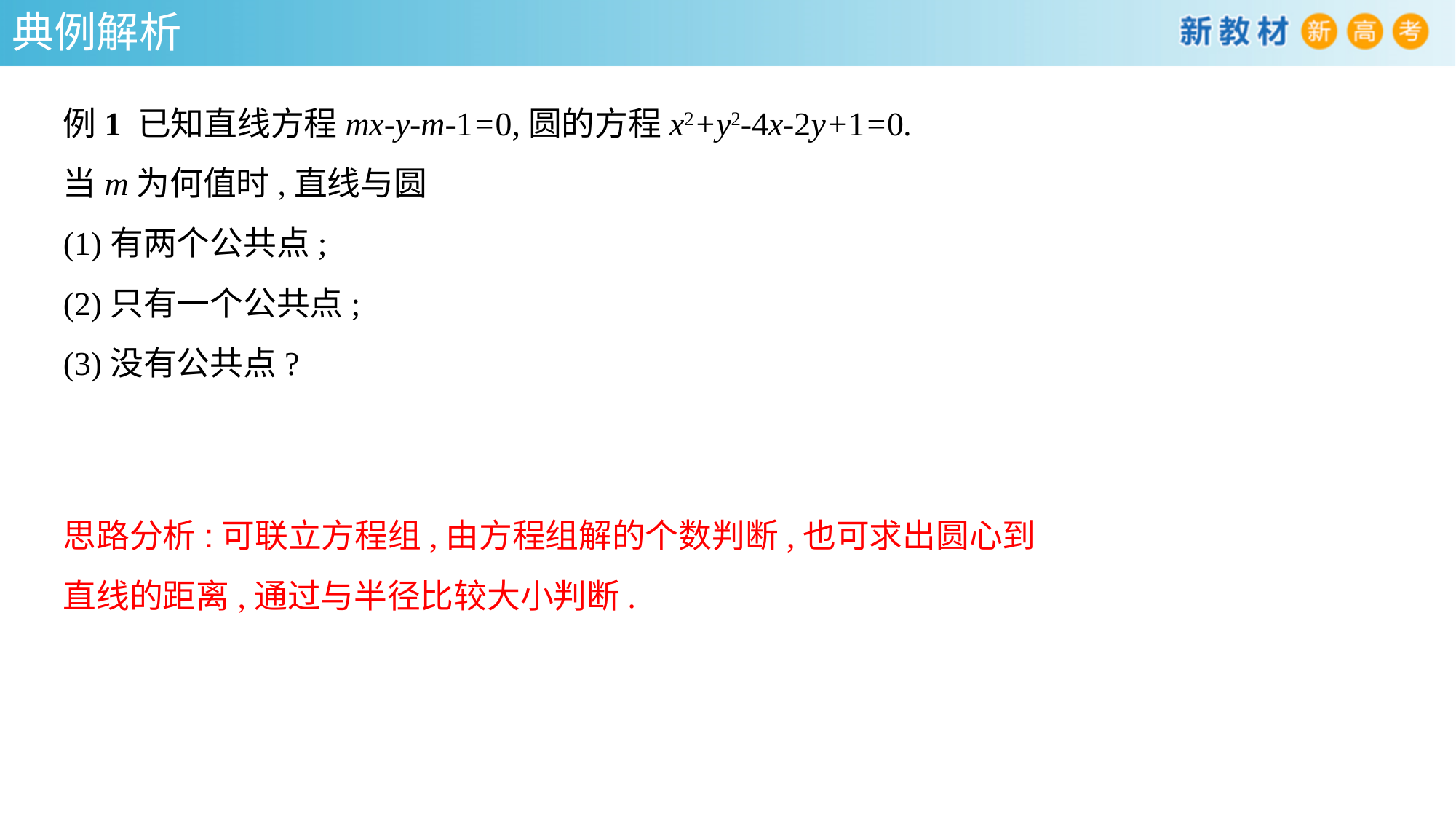

典例解析
例1 已知直线方程mx-y-m-1=0,圆的方程x2+y2-4x-2y+1=0.
当m为何值时,直线与圆
(1)有两个公共点;
(2)只有一个公共点;
(3)没有公共点?
思路分析:可联立方程组,由方程组解的个数判断,也可求出圆心到直线的距离,通过与半径比较大小判断.